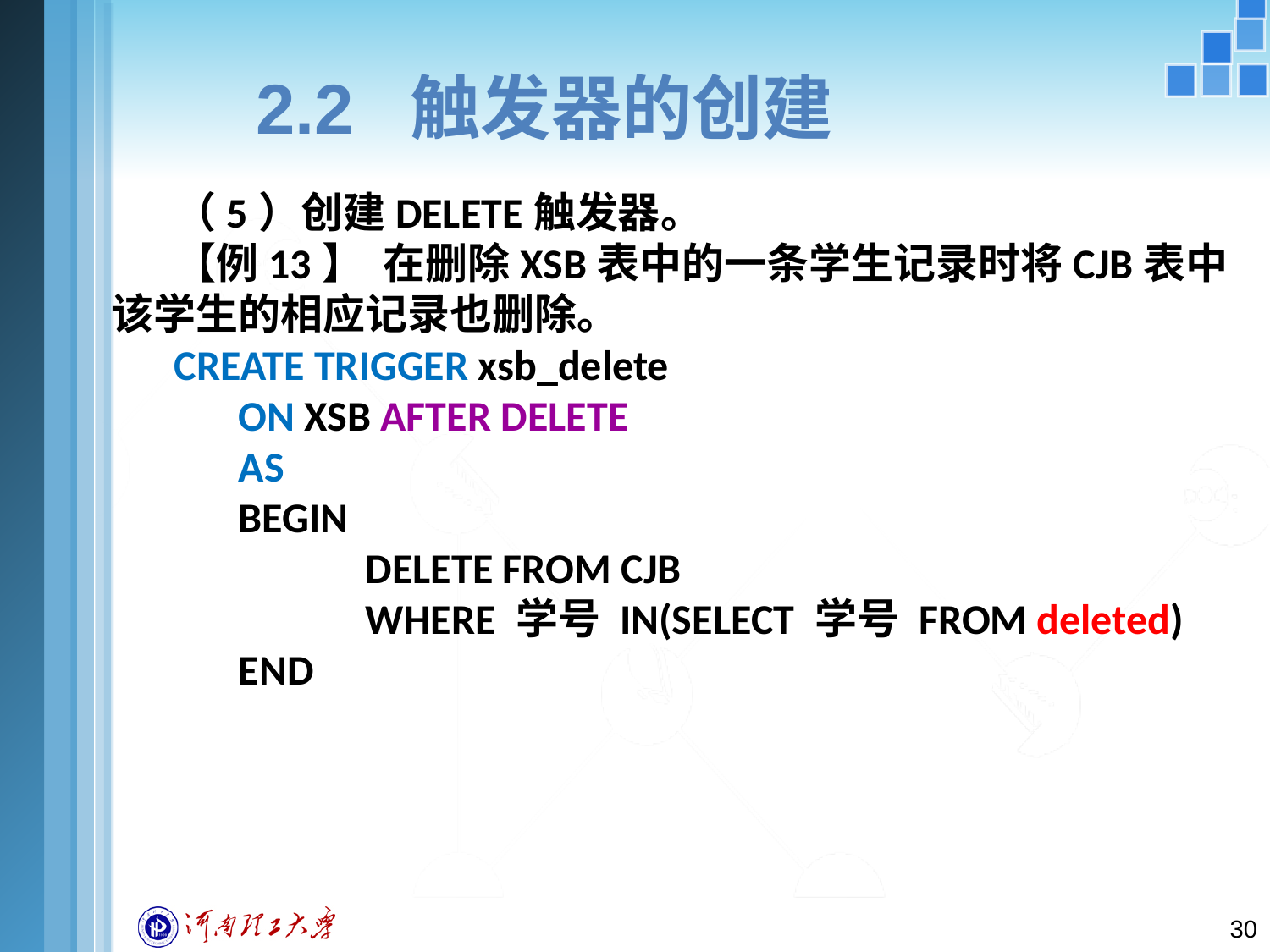

# 2.2  触发器的创建
（5）创建DELETE触发器。
【例13】  在删除XSB表中的一条学生记录时将CJB表中该学生的相应记录也删除。
CREATE TRIGGER xsb_delete
	ON XSB AFTER DELETE
	AS
	BEGIN
		DELETE FROM CJB
		WHERE 学号 IN(SELECT 学号 FROM deleted)
	END